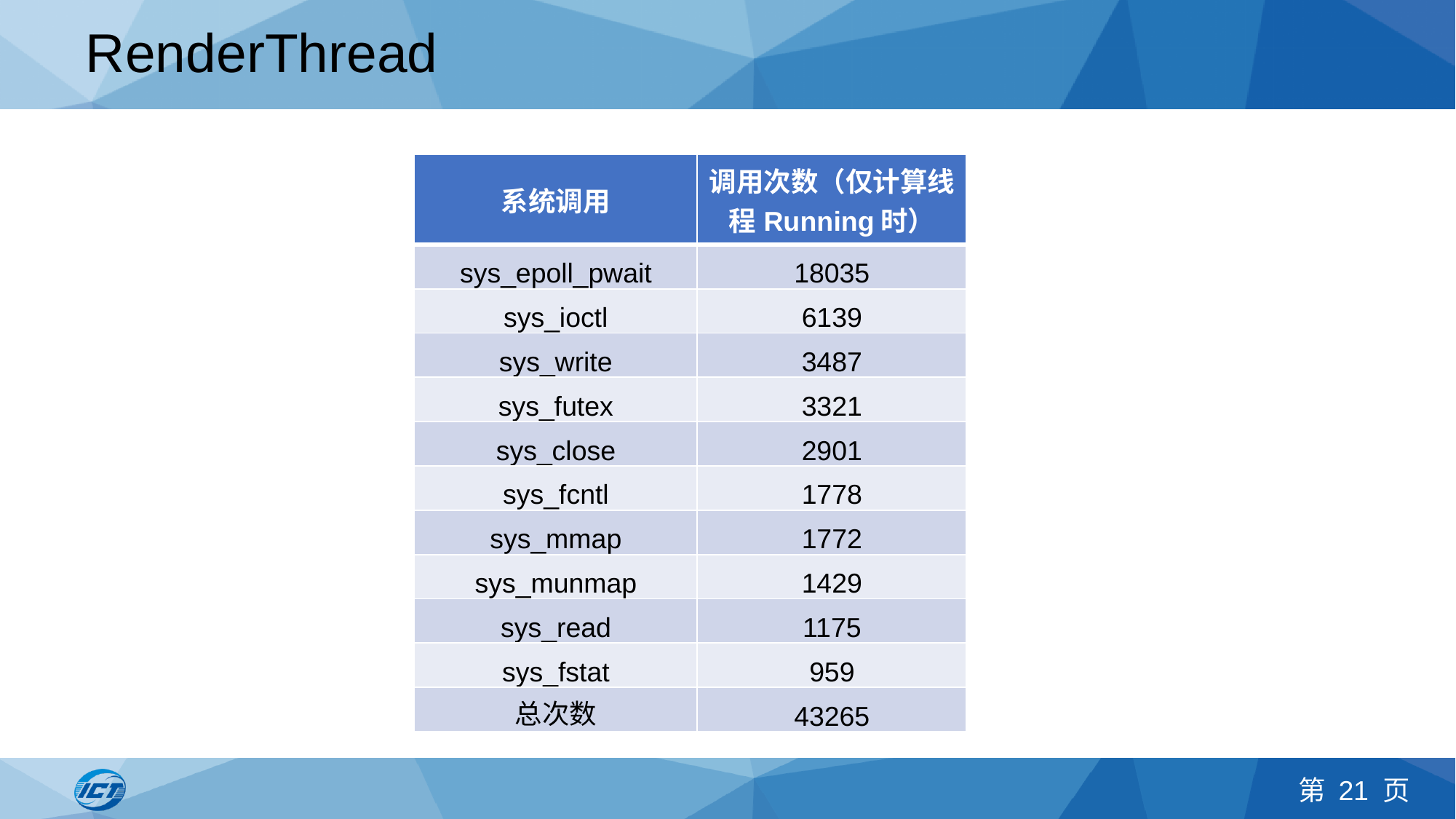

# RenderThread
| 系统调用 | 调用次数（仅计算线程Running时） |
| --- | --- |
| sys\_epoll\_pwait | 18035 |
| sys\_ioctl | 6139 |
| sys\_write | 3487 |
| sys\_futex | 3321 |
| sys\_close | 2901 |
| sys\_fcntl | 1778 |
| sys\_mmap | 1772 |
| sys\_munmap | 1429 |
| sys\_read | 1175 |
| sys\_fstat | 959 |
| 总次数 | 43265 |
第 21 页